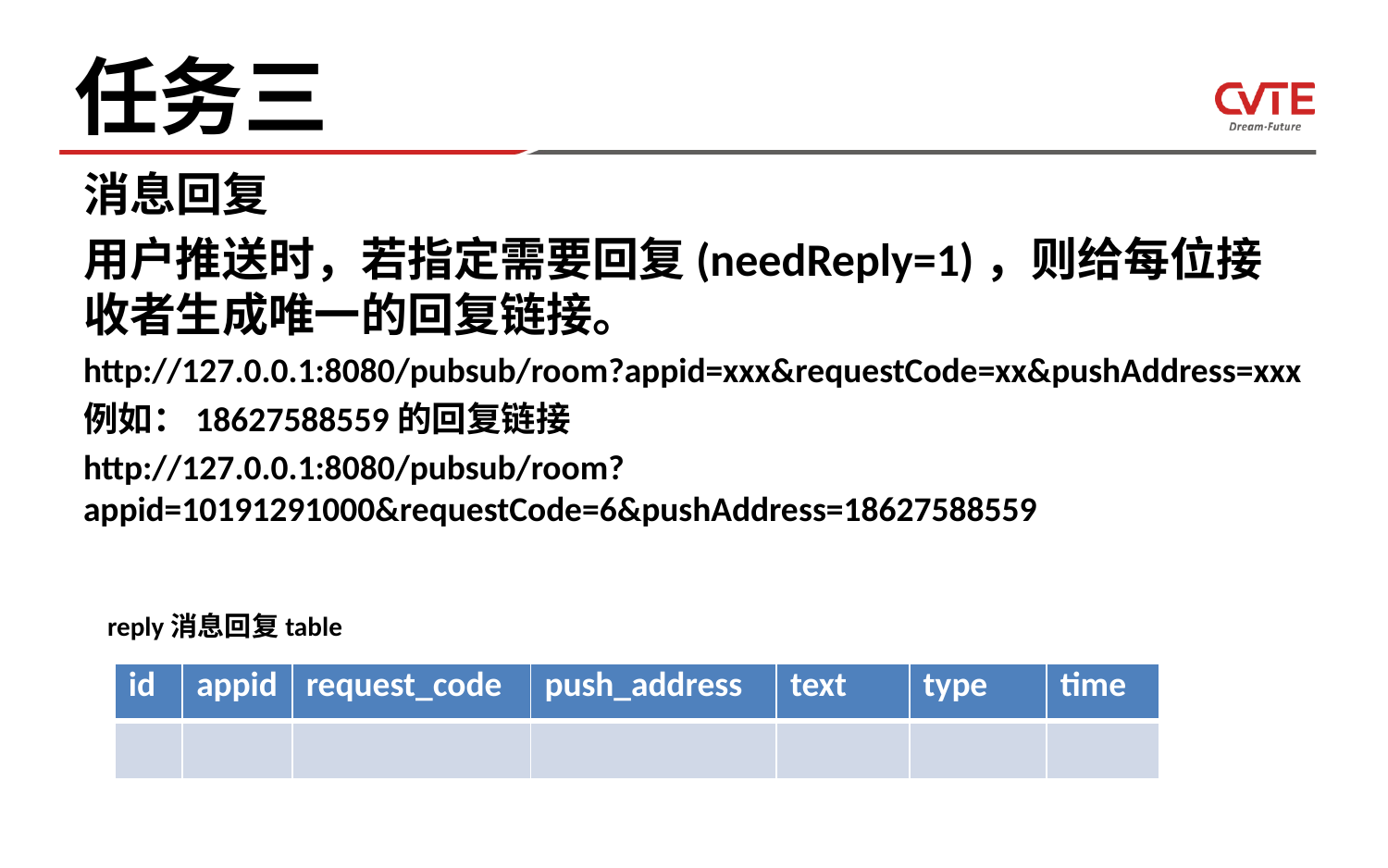

# 任务三
消息回复
用户推送时，若指定需要回复(needReply=1)，则给每位接收者生成唯一的回复链接。
http://127.0.0.1:8080/pubsub/room?appid=xxx&requestCode=xx&pushAddress=xxx
例如：18627588559的回复链接
http://127.0.0.1:8080/pubsub/room?appid=10191291000&requestCode=6&pushAddress=18627588559

    reply消息回复table

| id | appid | request\_code | push\_address | text | type | time |
| --- | --- | --- | --- | --- | --- | --- |
|  |  |  |  |  |  |  |